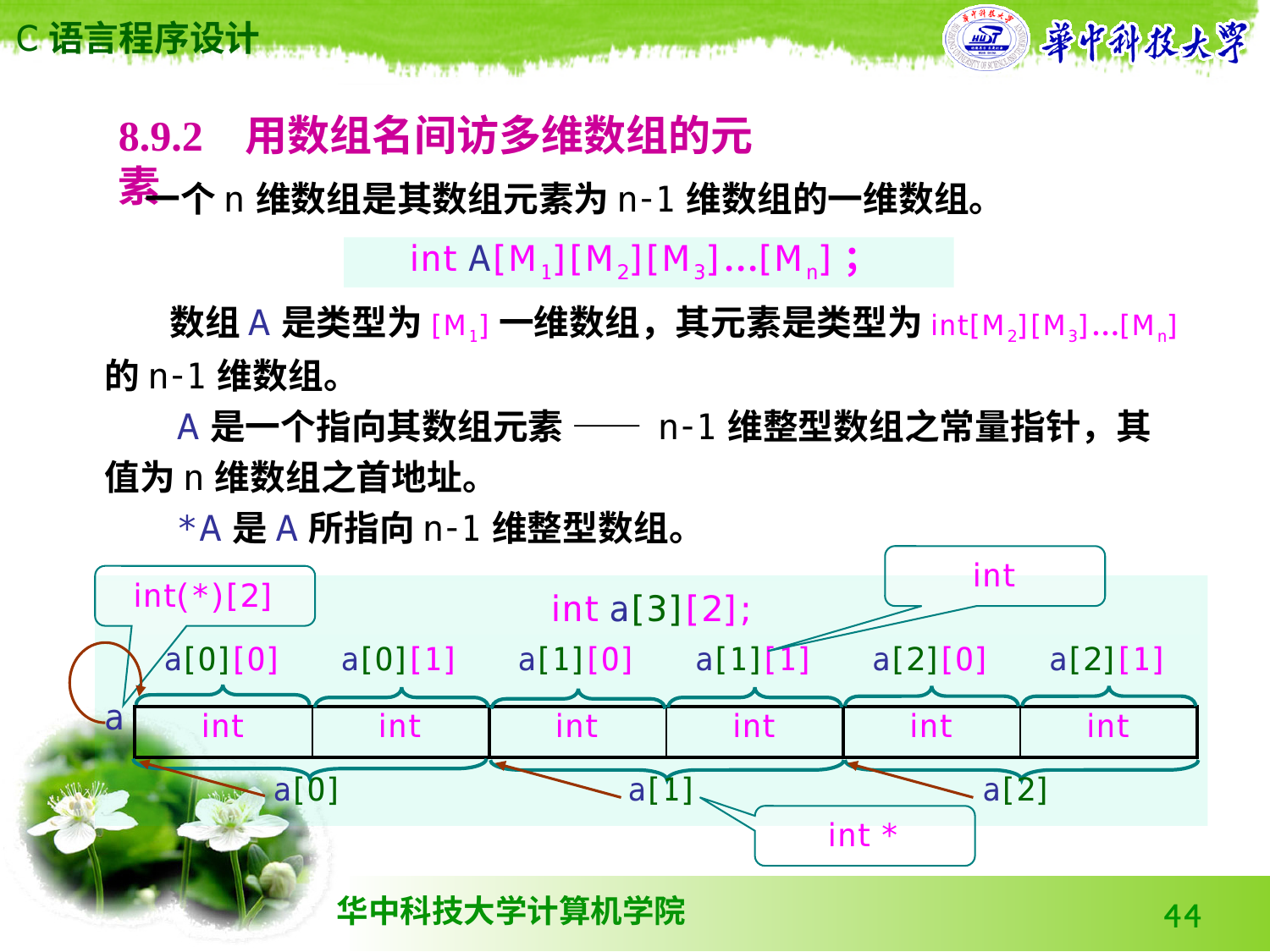

8.9.2   用数组名间访多维数组的元素
    一个n维数组是其数组元素为n-1维数组的一维数组。
int A[M1][M2][M3]…[Mn]；
       数组A是类型为[M1]一维数组，其元素是类型为int[M2][M3]…[Mn]的n-1维数组。
       A是一个指向其数组元素 —— n-1维整型数组之常量指针，其值为n维数组之首地址。
       *A是A所指向n-1维整型数组。

int
int(*)[2]

 int a[3][2];

| a[0][0] | a[0][1] | a[1][0] | a[1][1] | a[2][0] | a[2][1] |
| --- | --- | --- | --- | --- | --- |

a
| int | int | int | int | int | int |
| --- | --- | --- | --- | --- | --- |

| a[0] | a[1] | a[2] |
| --- | --- | --- |
int *
44